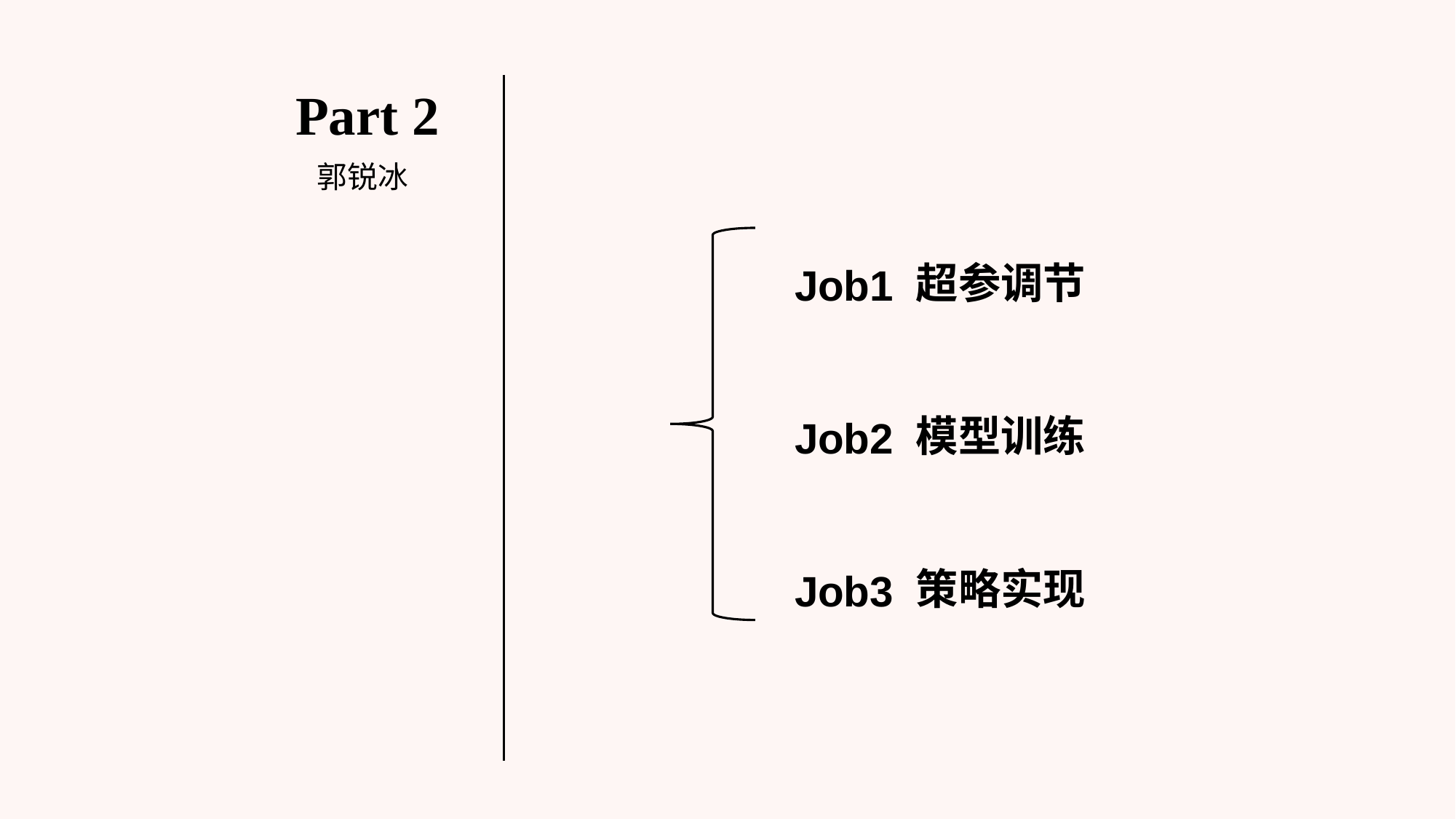

Part 2
郭锐冰
超参调节

模型训练

策略实现

Job1

Job2

Job3